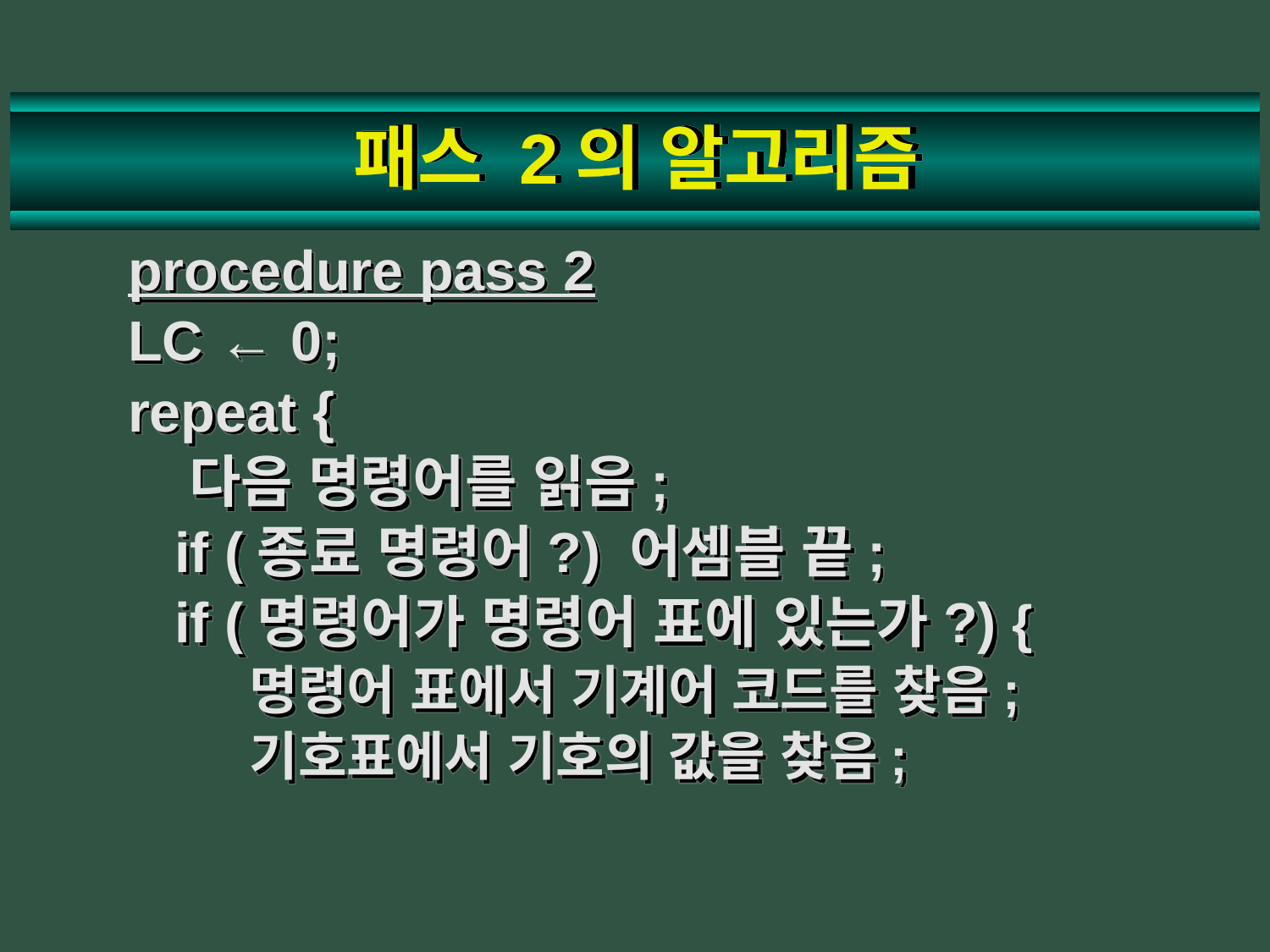

# 패스 2의 알고리즘
procedure pass 2
LC ← 0;
repeat {
   다음 명령어를 읽음;
   if (종료 명령어?) 어셈블 끝;
   if (명령어가 명령어 표에 있는가?) {
  	    명령어 표에서 기계어 코드를 찾음;
	    기호표에서 기호의 값을 찾음;